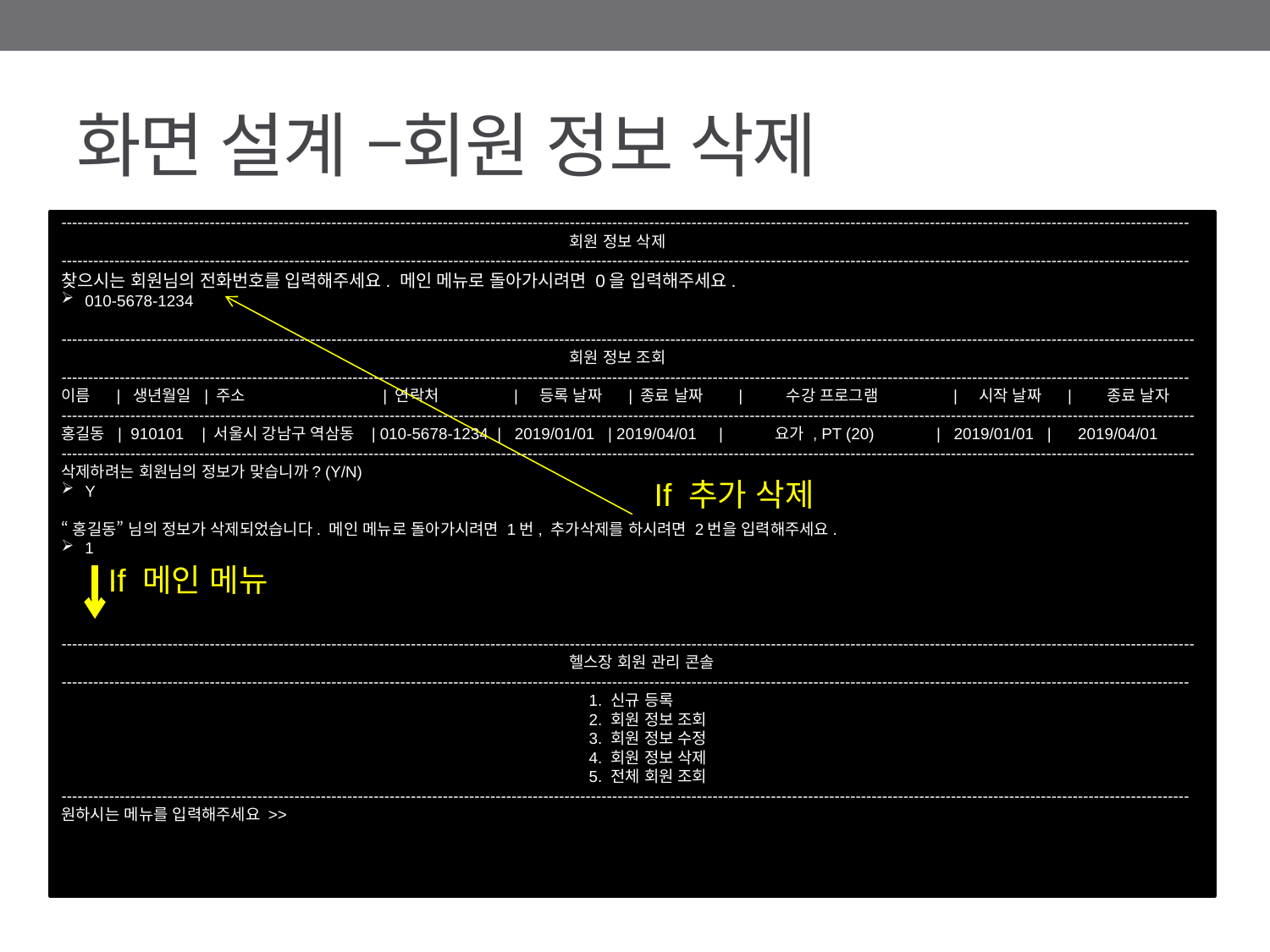

# 화면 설계 –회원 정보 삭제
---------------------------------------------------------------------------------------------------------------------------------------------------------------------------------------------------------------------
				회원 정보 삭제
---------------------------------------------------------------------------------------------------------------------------------------------------------------------------------------------------------------------
찾으시는 회원님의 전화번호를 입력해주세요. 메인 메뉴로 돌아가시려면 0을 입력해주세요.
010-5678-1234

----------------------------------------------------------------------------------------------------------------------------------------------------------------------------------------------------------------------
				회원 정보 조회
---------------------------------------------------------------------------------------------------------------------------------------------------------------------------------------------------------------------
이름     |  생년월일  | 주소                              | 연락처                |    등록 날짜     | 종료 날짜       |         수강 프로그램                |    시작 날짜     |       종료 날자
----------------------------------------------------------------------------------------------------------------------------------------------------------------------------------------------------------------------
홍길동  |  910101    | 서울시 강남구 역삼동   | 010-5678-1234  |   2019/01/01   | 2019/04/01     |           요가 , PT (20)              |   2019/01/01   |      2019/04/01
----------------------------------------------------------------------------------------------------------------------------------------------------------------------------------------------------------------------
삭제하려는 회원님의 정보가 맞습니까? (Y/N)
Y

“홍길동” 님의 정보가 삭제되었습니다. 메인 메뉴로 돌아가시려면 1번, 추가삭제를 하시려면 2번을 입력해주세요.
1

----------------------------------------------------------------------------------------------------------------------------------------------------------------------------------------------------------------------
				헬스장 회원 관리 콘솔
---------------------------------------------------------------------------------------------------------------------------------------------------------------------------------------------------------------------
                                      		                                 1. 신규 등록
			                                 2. 회원 정보 조회
			                                 3. 회원 정보 수정
			                                 4. 회원 정보 삭제
			                                 5. 전체 회원 조회
---------------------------------------------------------------------------------------------------------------------------------------------------------------------------------------------------------------------
원하시는 메뉴를 입력해주세요 >>

If 추가 삭제
If 메인 메뉴